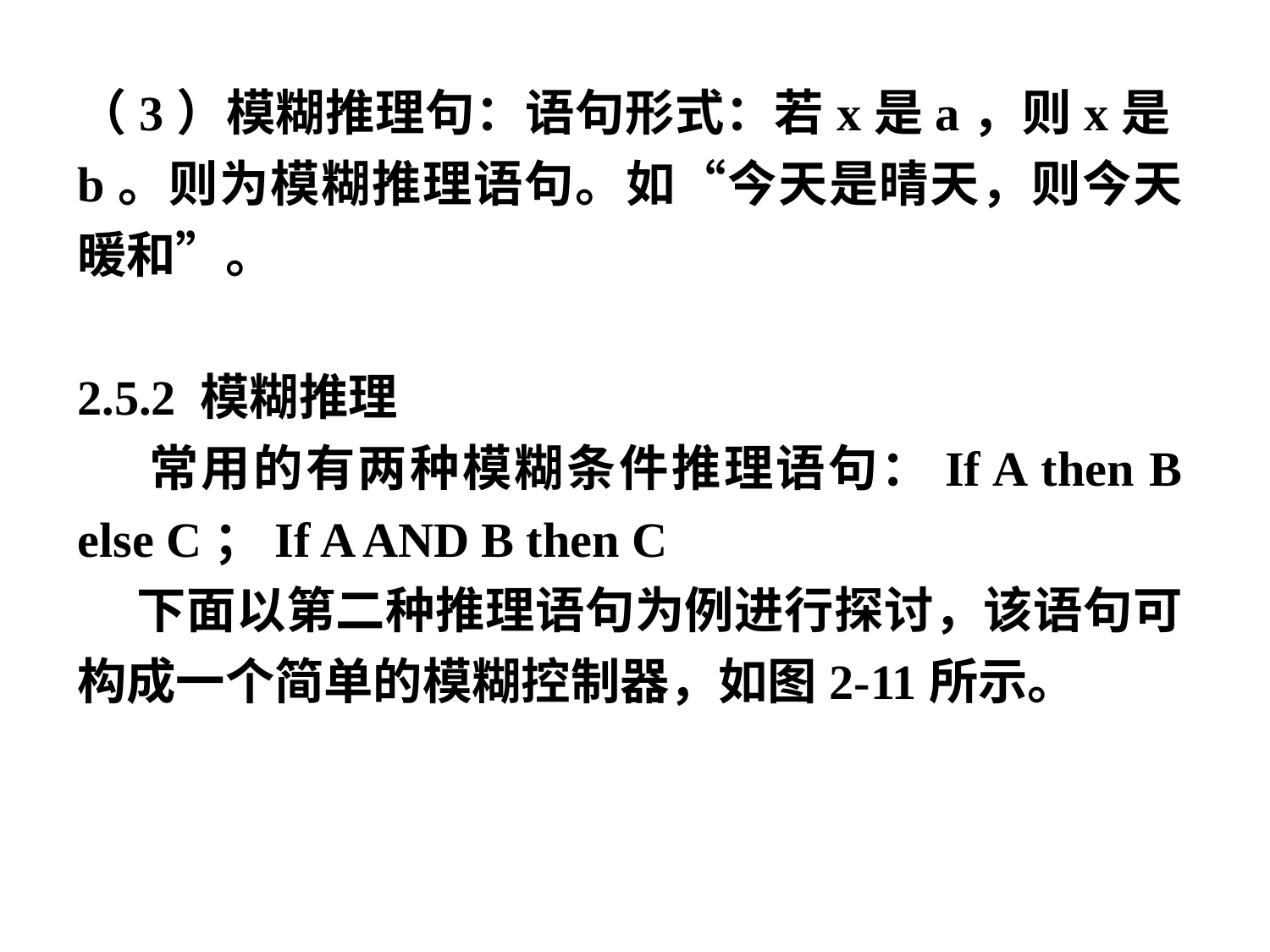

（3）模糊推理句：语句形式：若x是a，则x是b。则为模糊推理语句。如“今天是晴天，则今天暖和”。

2.5.2 模糊推理
    常用的有两种模糊条件推理语句：If A then B else C；If A AND B then C
    下面以第二种推理语句为例进行探讨，该语句可构成一个简单的模糊控制器，如图2-11所示。